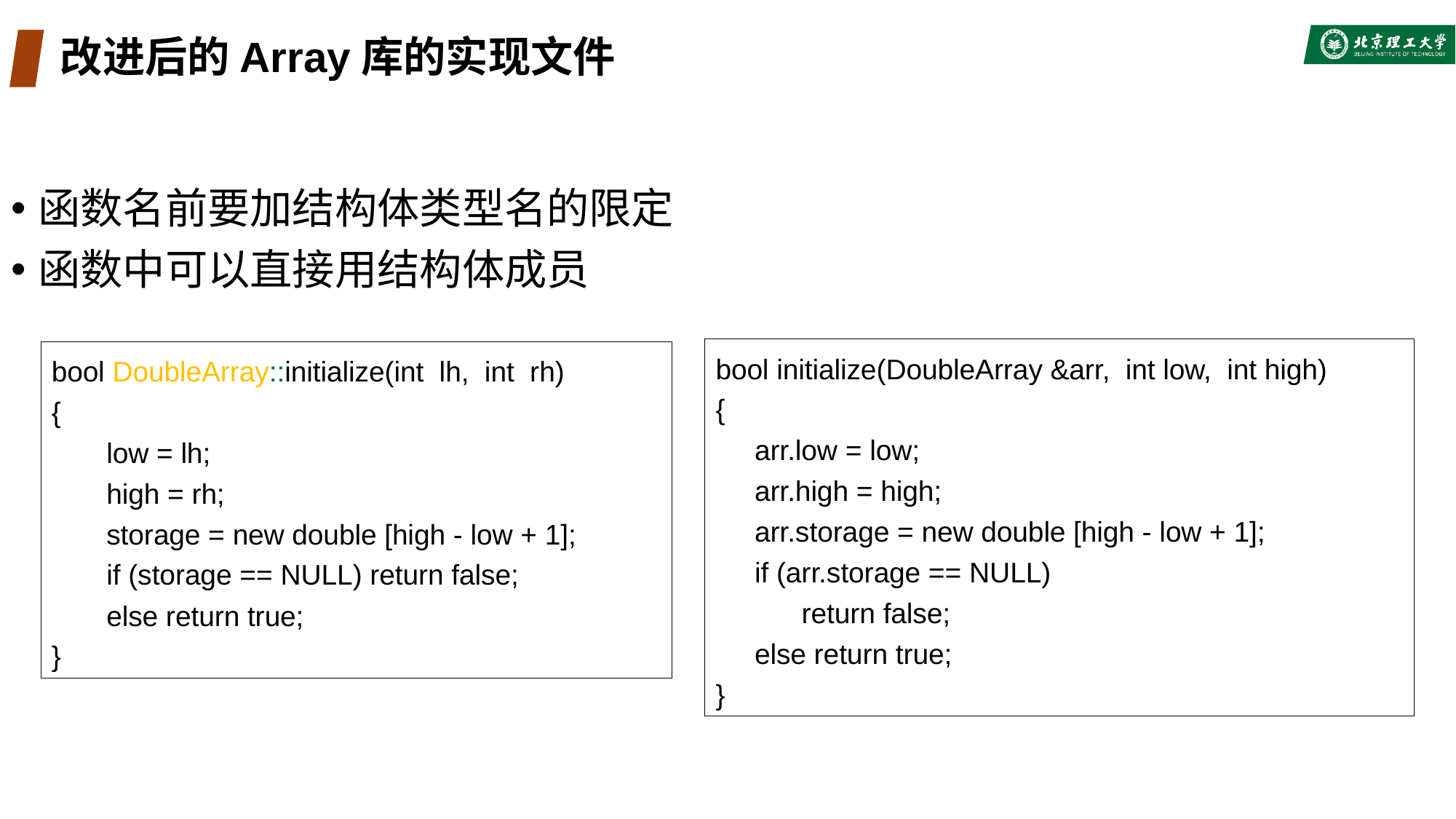

# 改进后的Array库的实现文件
函数名前要加结构体类型名的限定
函数中可以直接用结构体成员
bool initialize(DoubleArray &arr,  int low,  int high)
{
     arr.low = low;
     arr.high = high;
     arr.storage = new double [high - low + 1];
     if (arr.storage == NULL)
           return false;
     else return true;
}
bool DoubleArray::initialize(int  lh,  int  rh)
{
       low = lh;
       high = rh;
       storage = new double [high - low + 1];
       if (storage == NULL) return false;
       else return true;
}